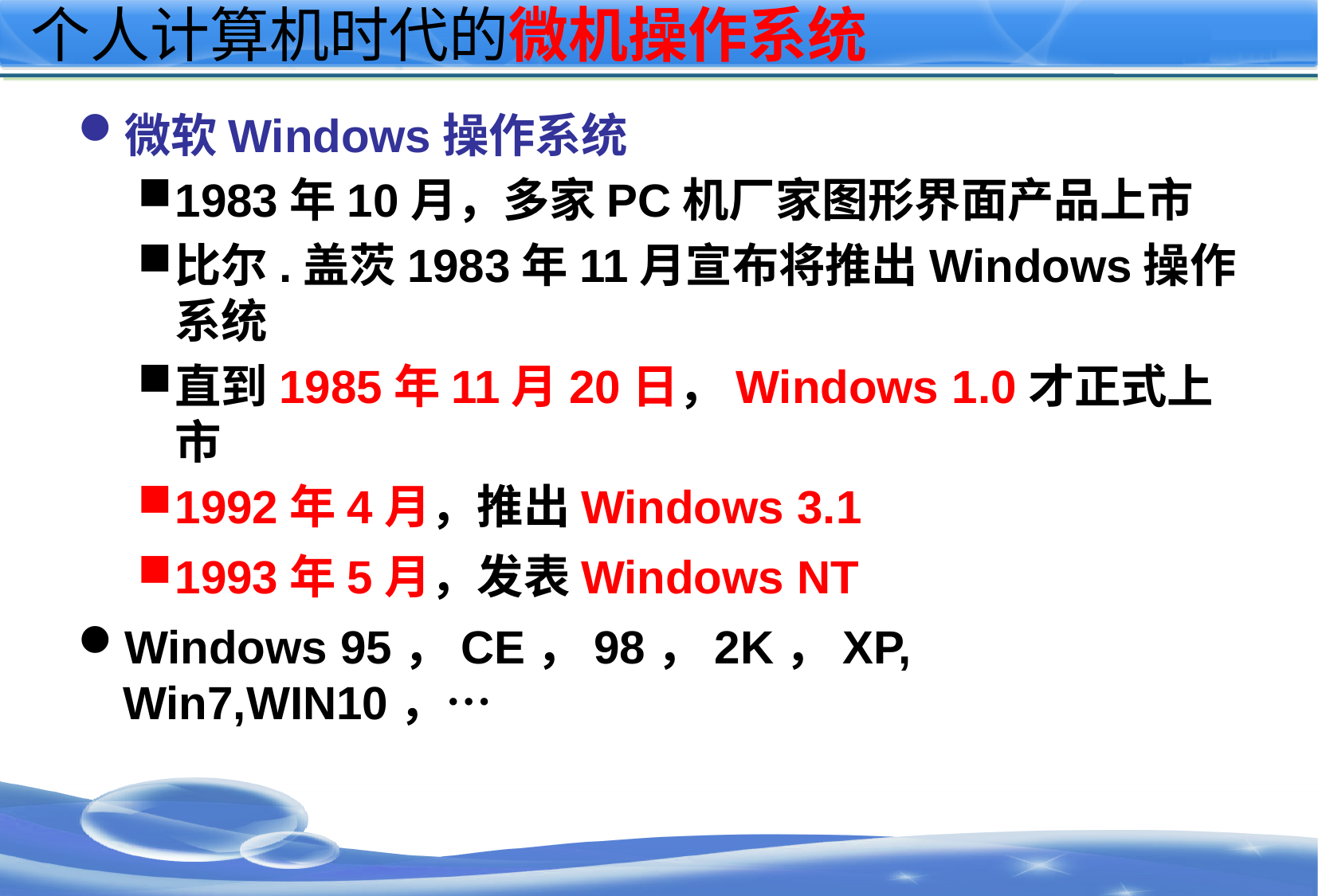

# 个人计算机时代的微机操作系统
微软Windows操作系统
1983年10月，多家PC机厂家图形界面产品上市
比尔.盖茨1983年11月宣布将推出Windows操作系统
直到1985年11月20日，Windows 1.0才正式上市
1992年4月，推出Windows 3.1
1993年5月，发表Windows NT
Windows 95，CE，98，2K，XP, Win7,WIN10，…